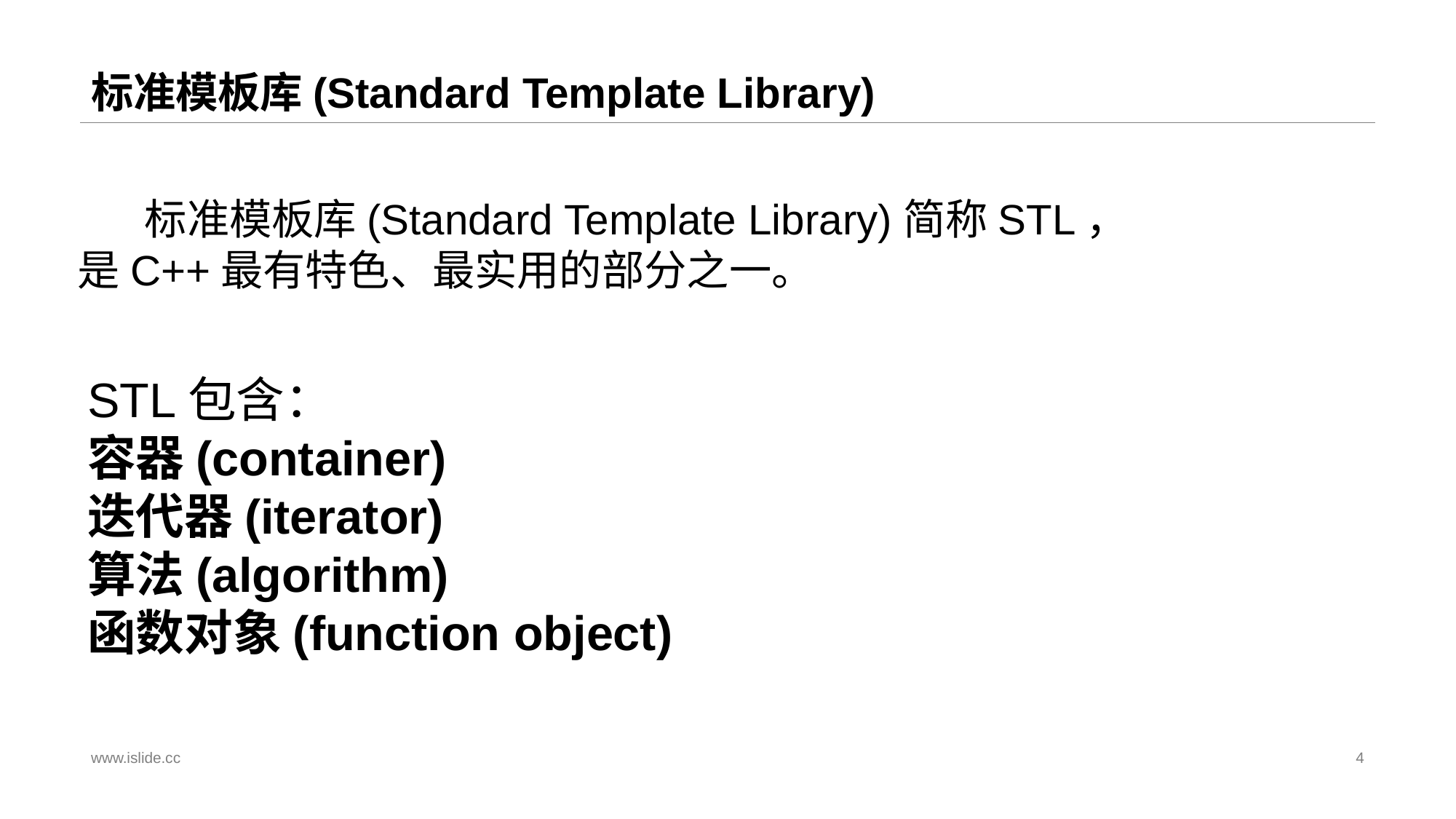

# 标准模板库(Standard Template Library)
      标准模板库(Standard Template Library)简称STL，
是C++最有特色、最实用的部分之一。
STL包含：
容器(container)
迭代器(iterator)
算法(algorithm)
函数对象(function object)
www.islide.cc
4